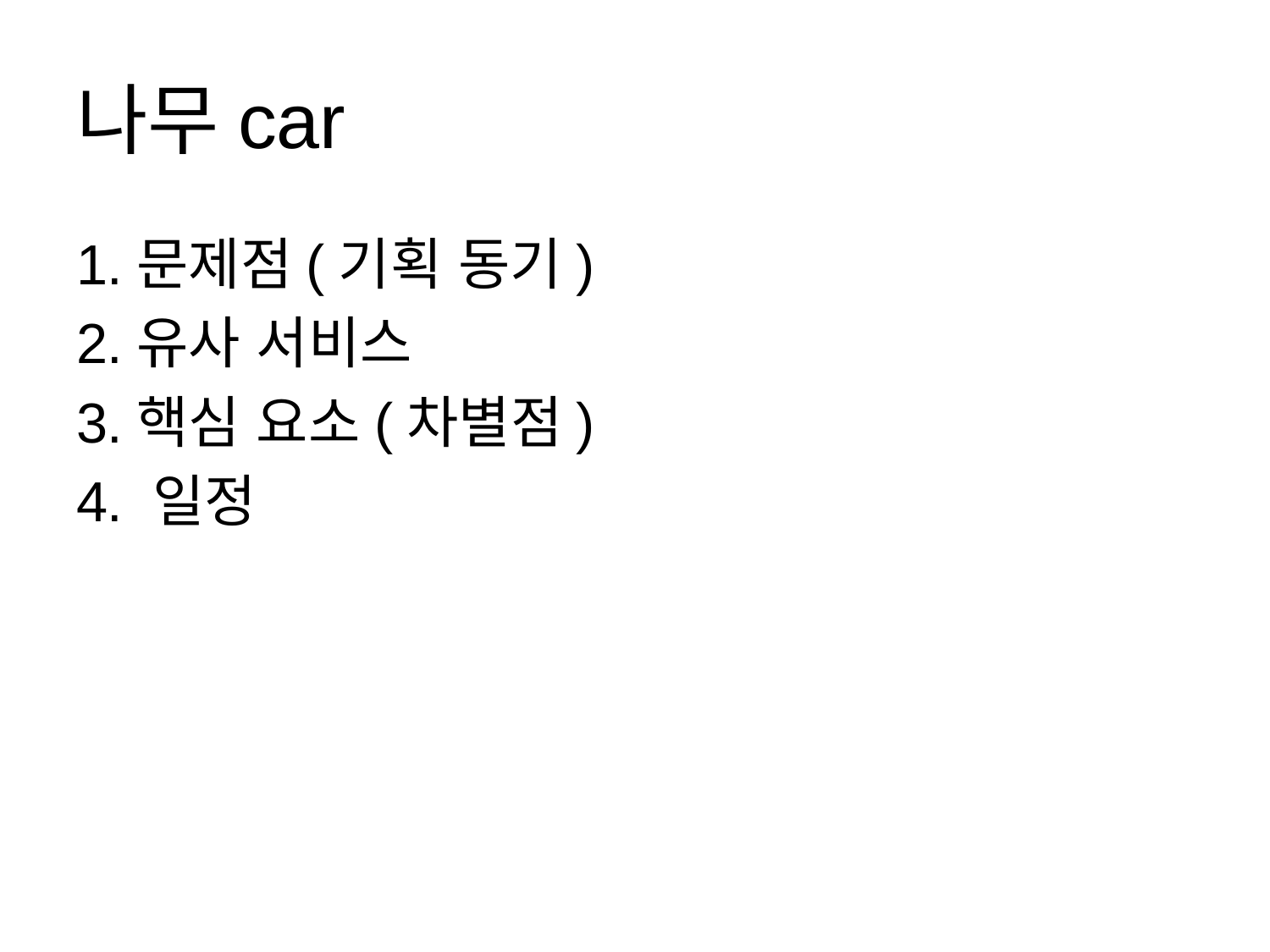

# 나무car
1.문제점(기획 동기)
2.유사 서비스
3.핵심 요소(차별점)
4. 일정